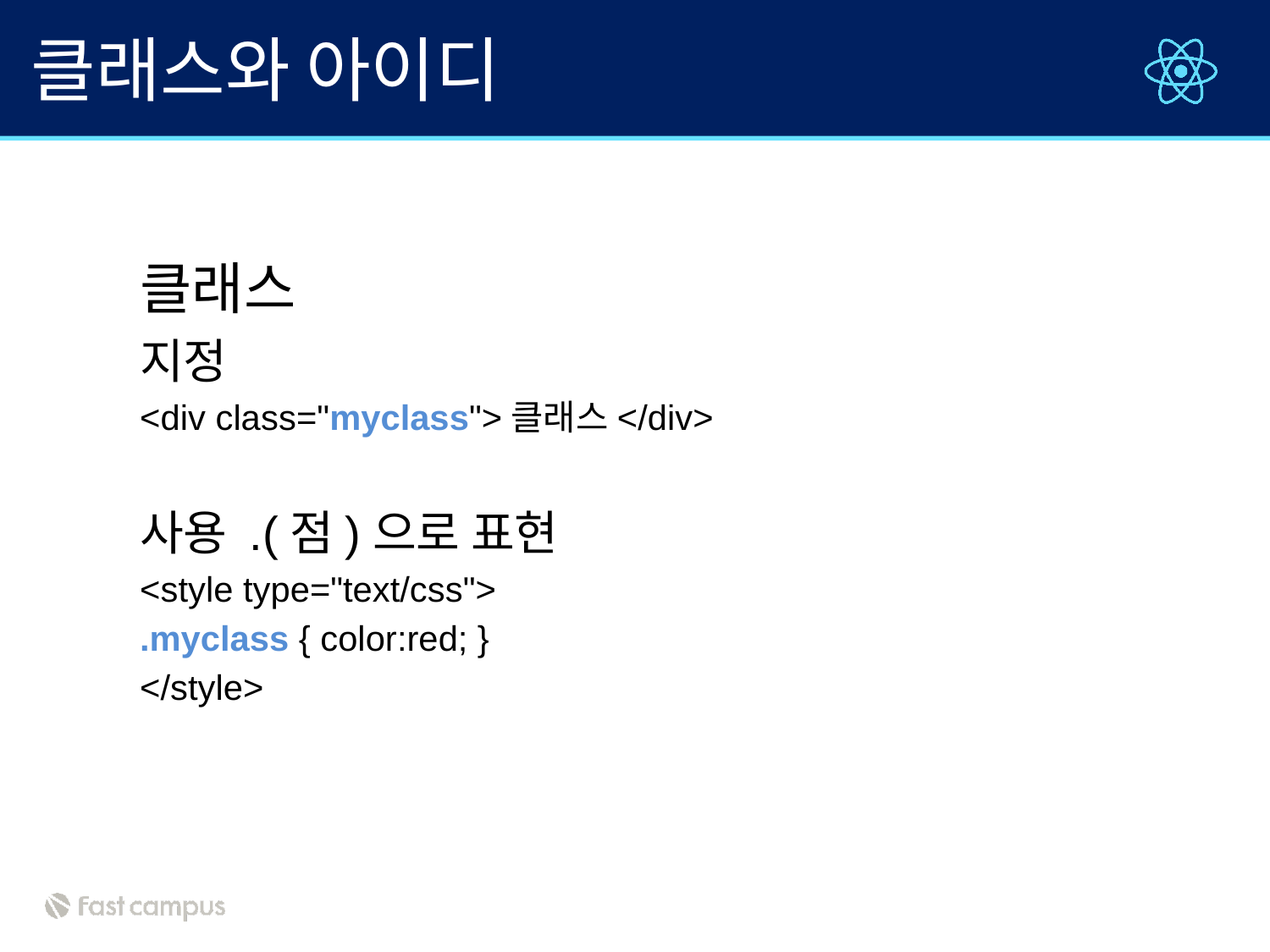

# 클래스와 아이디
클래스
지정
<div class="myclass">클래스</div>

사용 .(점)으로 표현
<style type="text/css">
.myclass { color:red; }
</style>